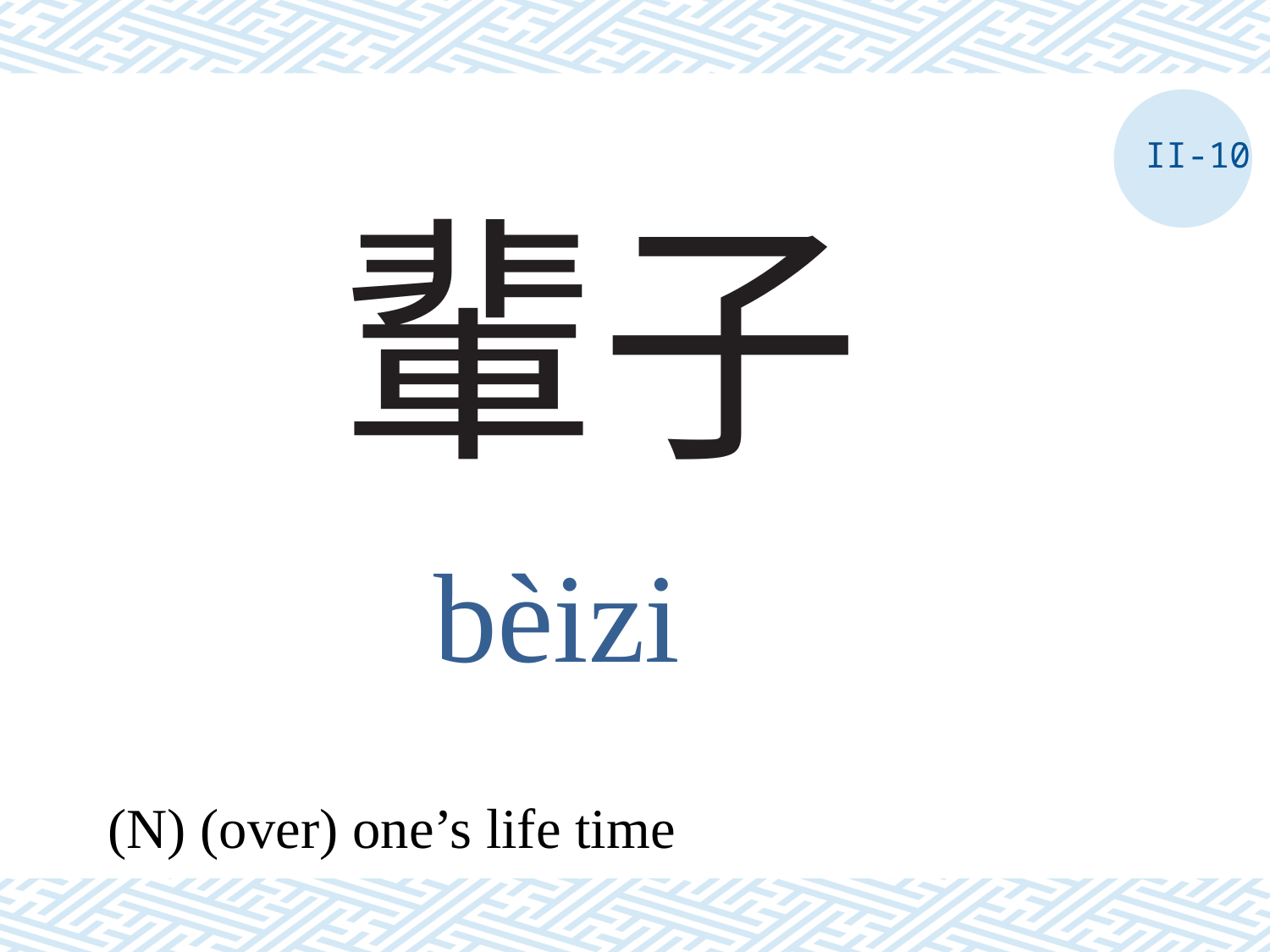

II-10

# 輩子
bèizi
(N) (over) one’s life time